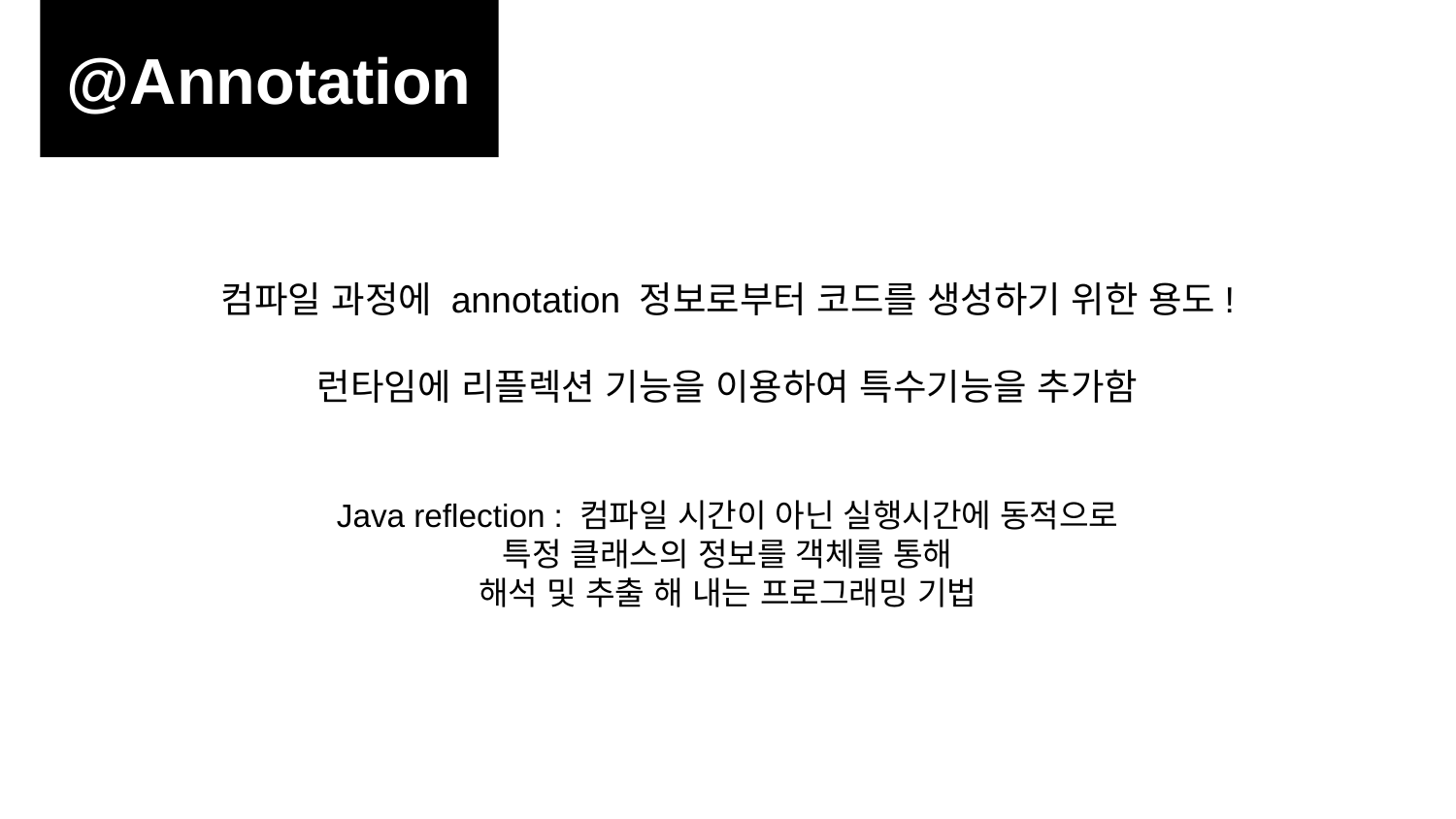

@Annotation
컴파일 과정에 annotation 정보로부터 코드를 생성하기 위한 용도!

런타임에 리플렉션 기능을 이용하여 특수기능을 추가함

Java reflection : 컴파일 시간이 아닌 실행시간에 동적으로
특정 클래스의 정보를 객체를 통해
해석 및 추출 해 내는 프로그래밍 기법